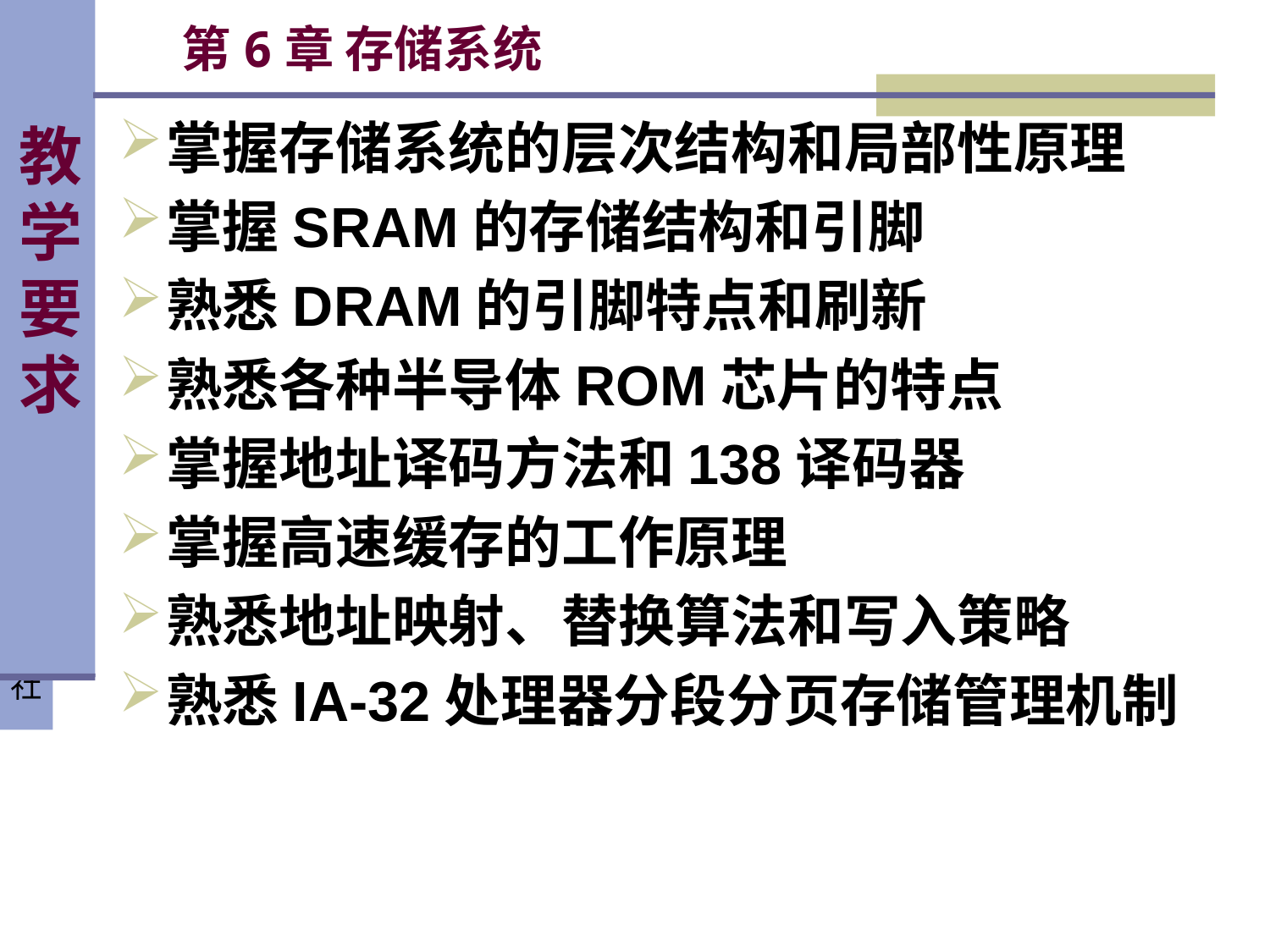

第6章 存储系统

# 教学要求
掌握存储系统的层次结构和局部性原理
掌握SRAM的存储结构和引脚
熟悉DRAM的引脚特点和刷新
熟悉各种半导体ROM芯片的特点
掌握地址译码方法和138译码器
掌握高速缓存的工作原理
熟悉地址映射、替换算法和写入策略
熟悉IA-32处理器分段分页存储管理机制